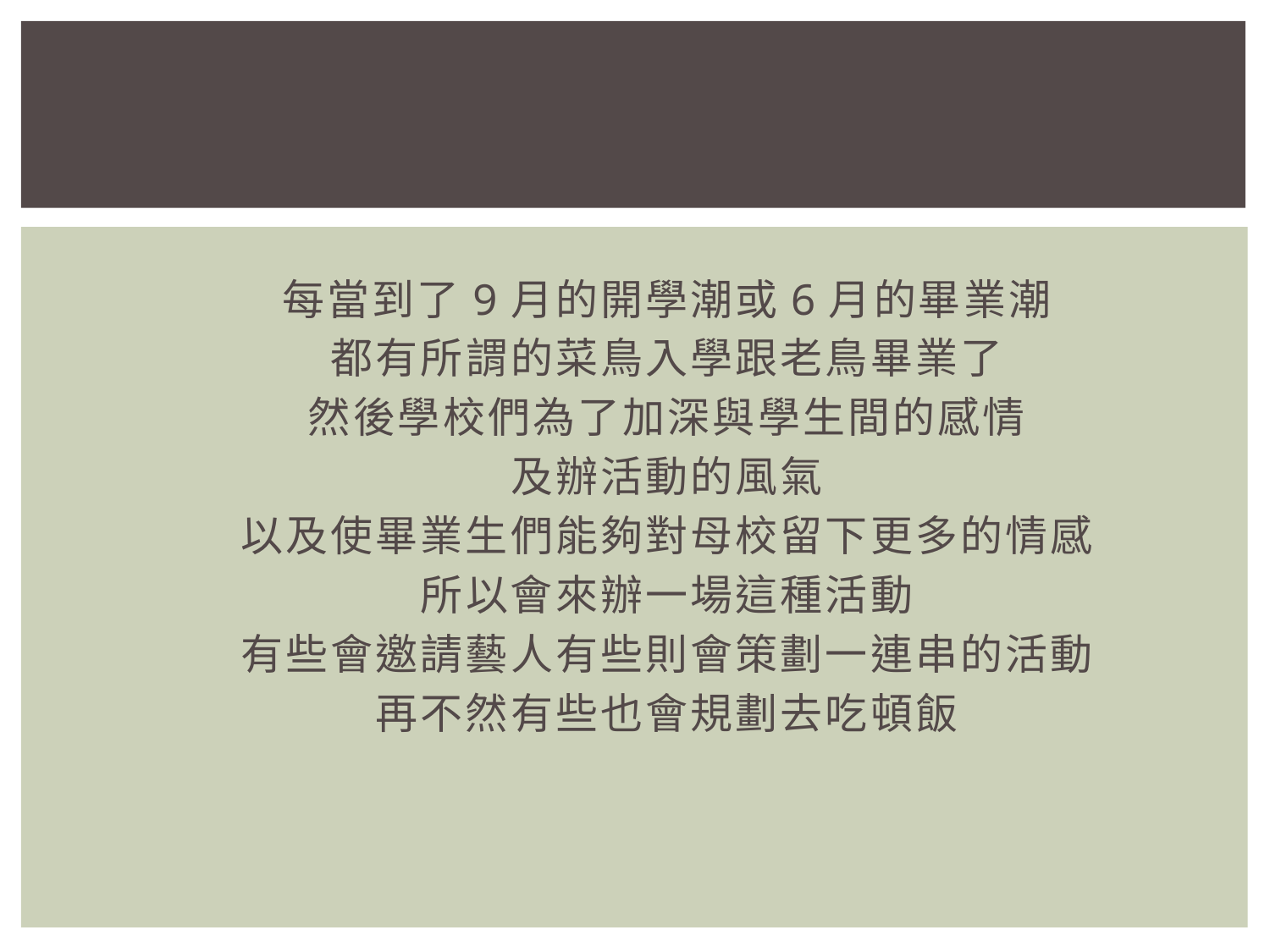

每當到了9月的開學潮或6月的畢業潮
都有所謂的菜鳥入學跟老鳥畢業了
然後學校們為了加深與學生間的感情
及辦活動的風氣
以及使畢業生們能夠對母校留下更多的情感
所以會來辦一場這種活動
有些會邀請藝人有些則會策劃一連串的活動
再不然有些也會規劃去吃頓飯